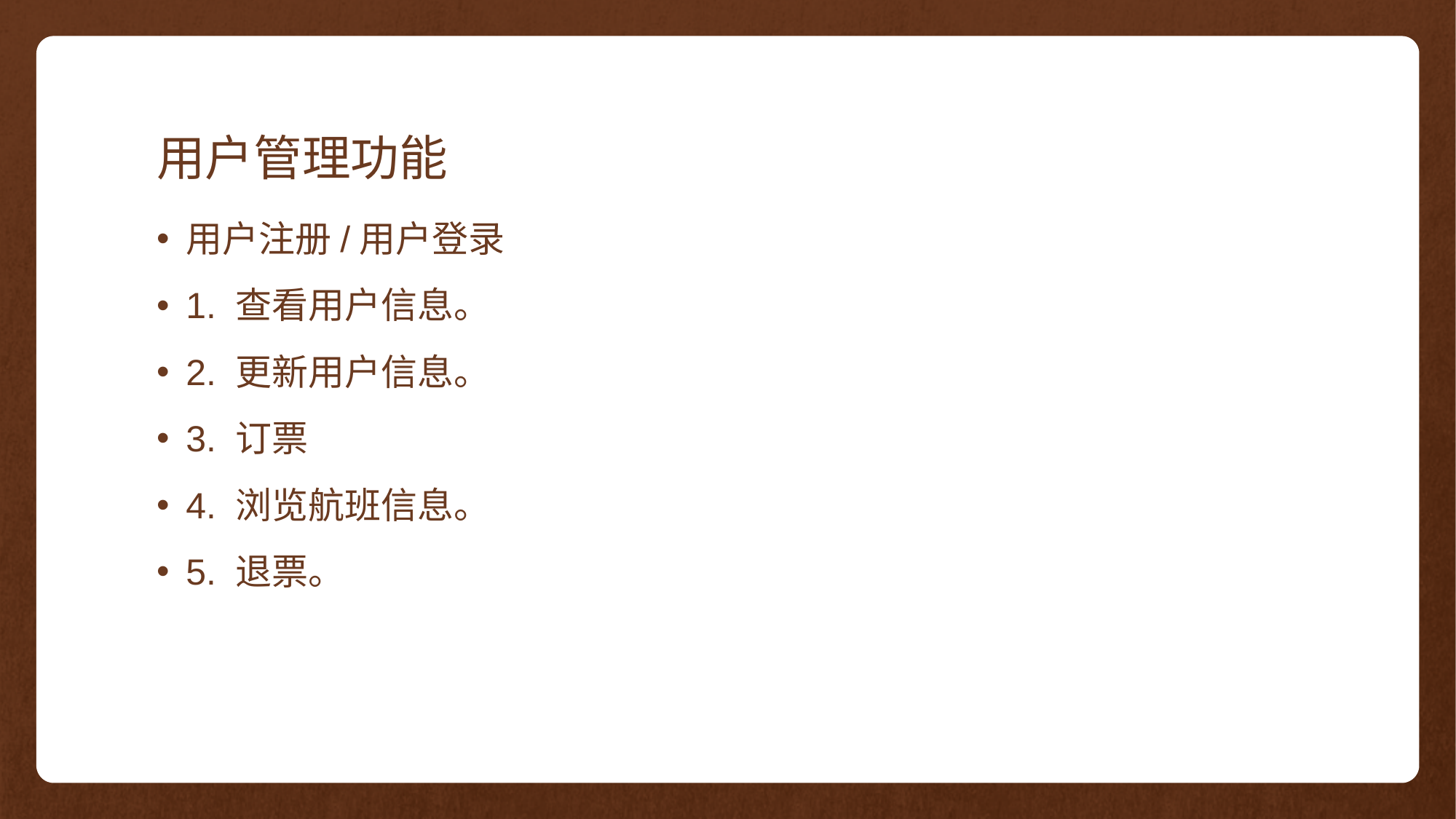

# 用户管理功能
用户注册/用户登录
1. 查看用户信息。
2. 更新用户信息。
3. 订票
4. 浏览航班信息。
5. 退票。